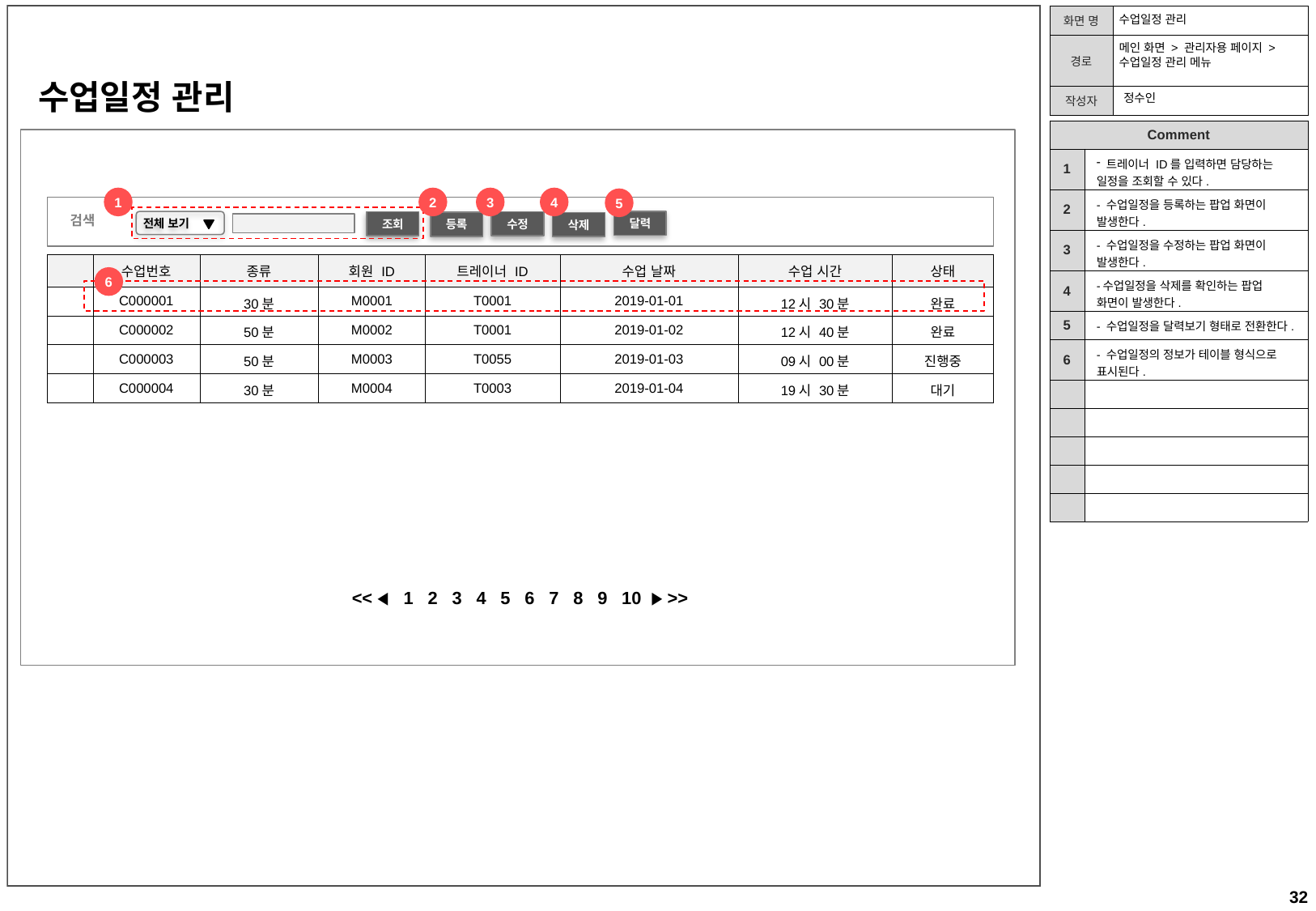

수업일정 관리
메인 화면 > 관리자용 페이지 >수업일정 관리 메뉴
수업일정 관리
정수인
| Comment |  |
| --- | --- |
| 1 | 트레이너 ID를 입력하면 담당하는 일정을 조회할 수 있다. |
| 2 | - 수업일정을 등록하는 팝업 화면이 발생한다. |
| 3 | - 수업일정을 수정하는 팝업 화면이 발생한다. |
| 4 | -수업일정을 삭제를 확인하는 팝업 화면이 발생한다. |
| 5 | - 수업일정을 달력보기 형태로 전환한다. |
| 6 | - 수업일정의 정보가 테이블 형식으로 표시된다. |
|  |  |
|  |  |
|  |  |
|  |  |
|  |  |

1
2
3
4
5

검색

 전체 보기
달력
조회
수정
등록
삭제

|  | 수업번호 | 종류 | 회원 ID | 트레이너 ID | 수업 날짜 | 수업 시간 | 상태 |
| --- | --- | --- | --- | --- | --- | --- | --- |
|  | C000001 | 30분 | M0001 | T0001 | 2019-01-01 | 12시 30분 | 완료 |
|  | C000002 | 50분 | M0002 | T0001 | 2019-01-02 | 12시 40분 | 완료 |
|  | C000003 | 50분 | M0003 | T0055 | 2019-01-03 | 09시 00분 | 진행중 |
|  | C000004 | 30분 | M0004 | T0003 | 2019-01-04 | 19시 30분 | 대기 |
6

 << ◀   1   2   3   4   5   6   7   8   9   10  ▶ >>